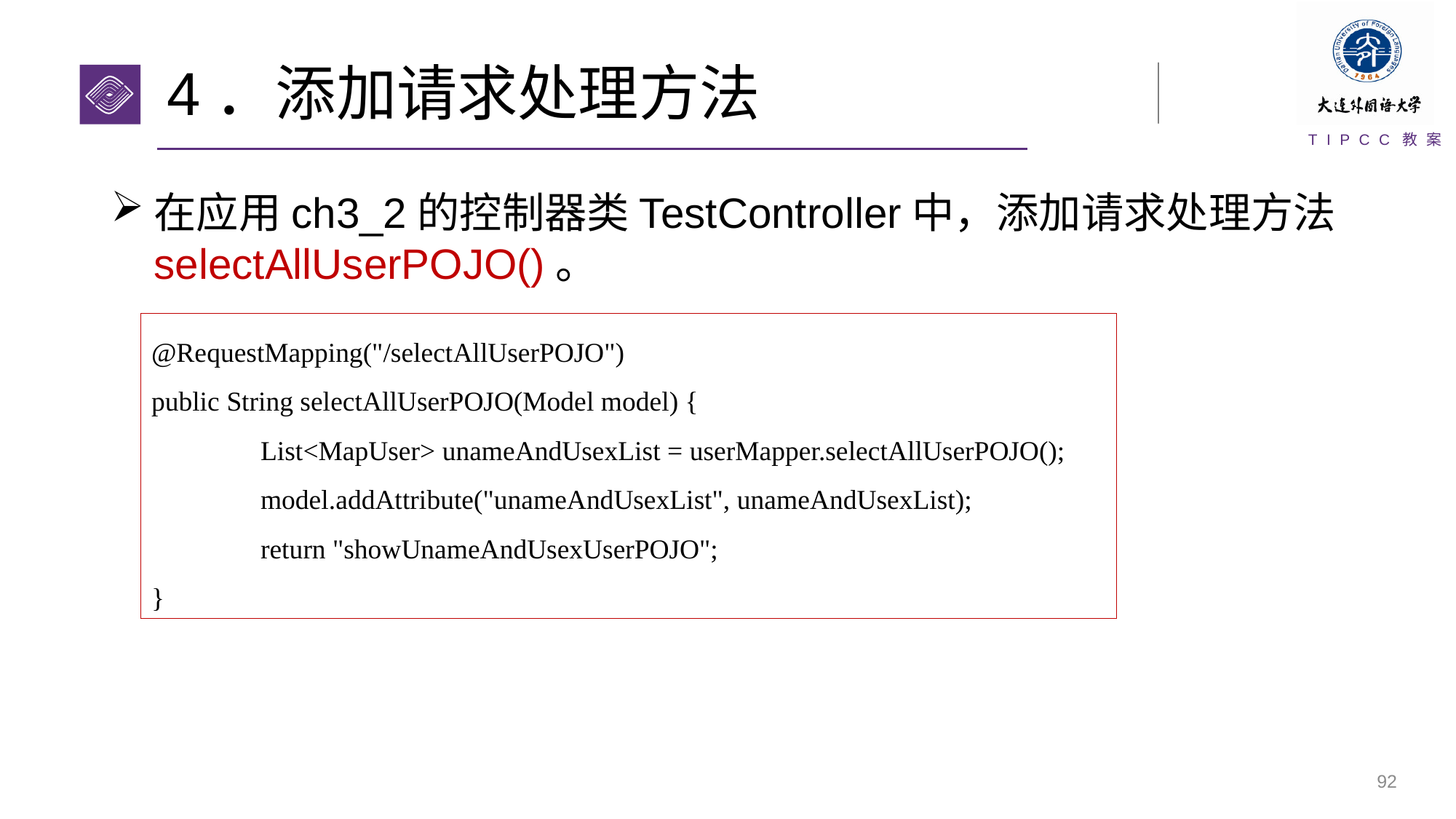

# 4．添加请求处理方法
在应用ch3_2的控制器类TestController中，添加请求处理方法selectAllUserPOJO()。
@RequestMapping("/selectAllUserPOJO")
public String selectAllUserPOJO(Model model) {
	List<MapUser> unameAndUsexList = userMapper.selectAllUserPOJO();
	model.addAttribute("unameAndUsexList", unameAndUsexList);
	return "showUnameAndUsexUserPOJO";
}
92